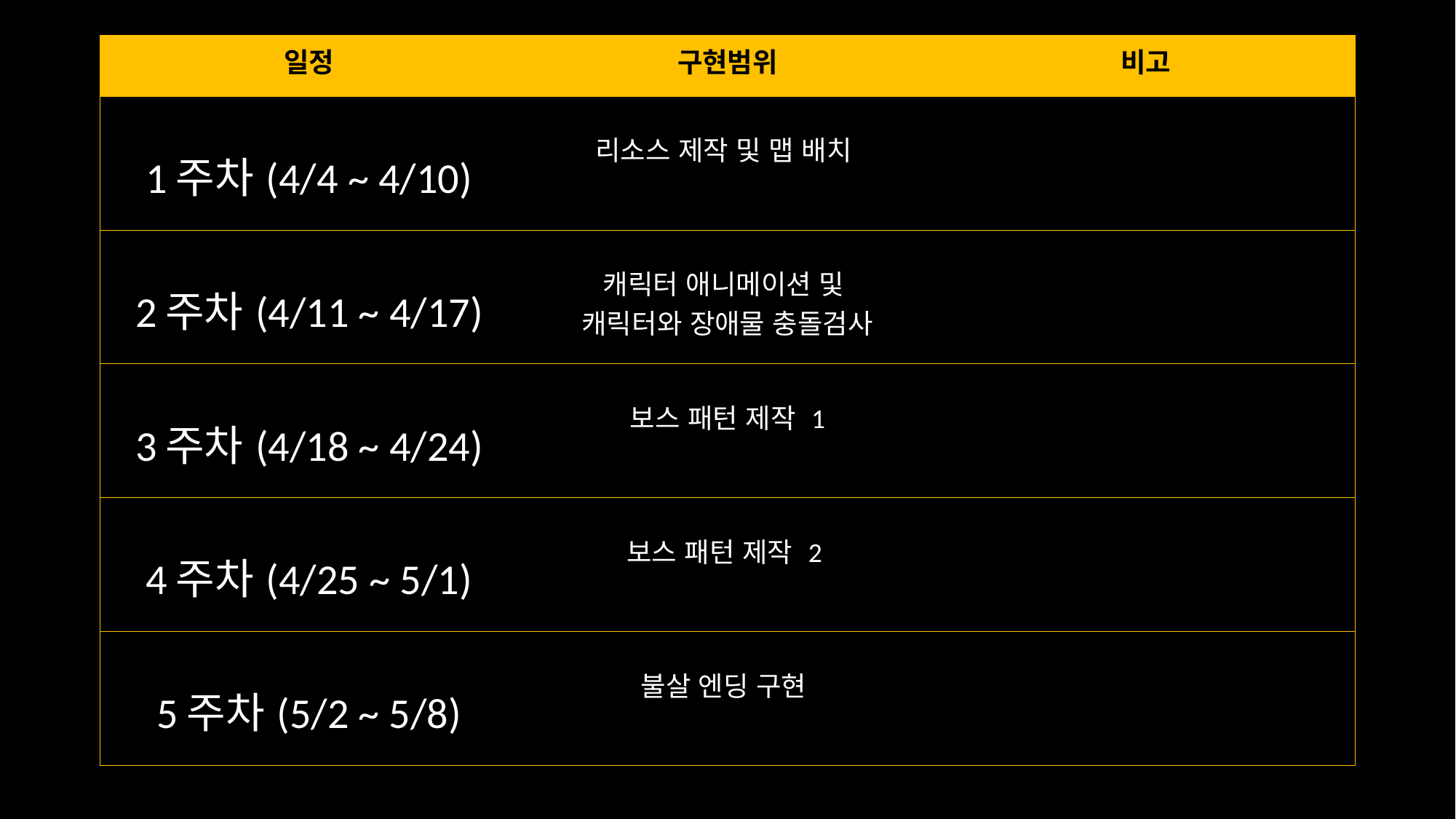

| 일정 | 구현범위 | 비고 |
| --- | --- | --- |
| 1주차(4/4 ~ 4/10) | 리소스 제작 및 맵 배치 |  |
| 2주차(4/11 ~ 4/17) | 캐릭터 애니메이션 및 캐릭터와 장애물 충돌검사 |  |
| 3주차(4/18 ~ 4/24) | 보스 패턴 제작 1 |  |
| 4주차(4/25 ~ 5/1) | 보스 패턴 제작 2 |  |
| 5주차(5/2 ~ 5/8) | 불살 엔딩 구현 |  |